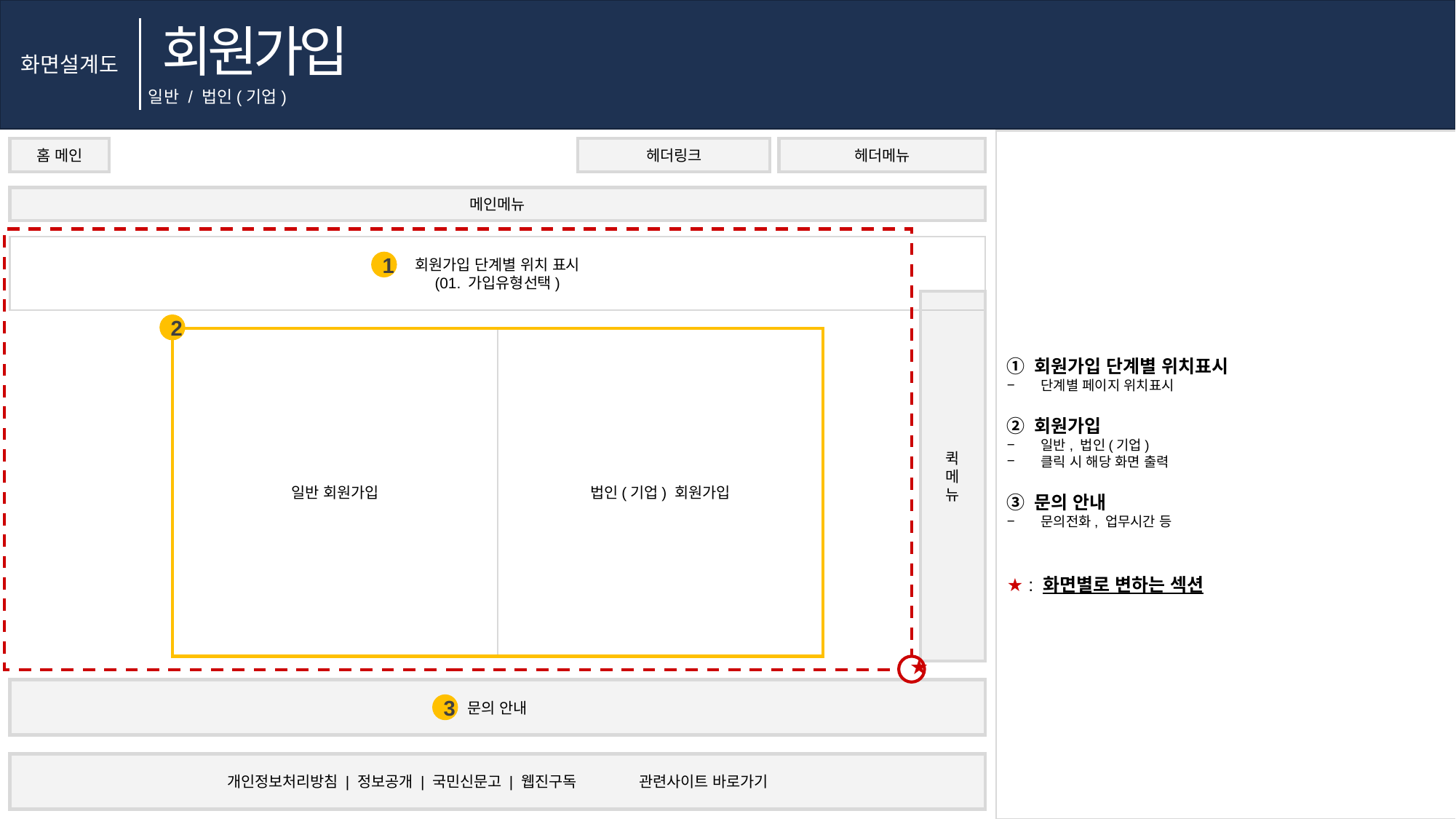

회원가입
화면설계도
일반 / 법인(기업)
① 회원가입 단계별 위치표시
단계별 페이지 위치표시

② 회원가입
일반, 법인(기업)
클릭 시 해당 화면 출력

③ 문의 안내
문의전화, 업무시간 등

★ : 화면별로 변하는 섹션
헤더링크
홈 메인
헤더메뉴
메인메뉴

회원가입 단계별 위치 표시
(01. 가입유형선택)
1
퀵
메
뉴
2

일반 회원가입
법인(기업) 회원가입
★

문의 안내
3
개인정보처리방침 | 정보공개 | 국민신문고 | 웹진구독               관련사이트 바로가기